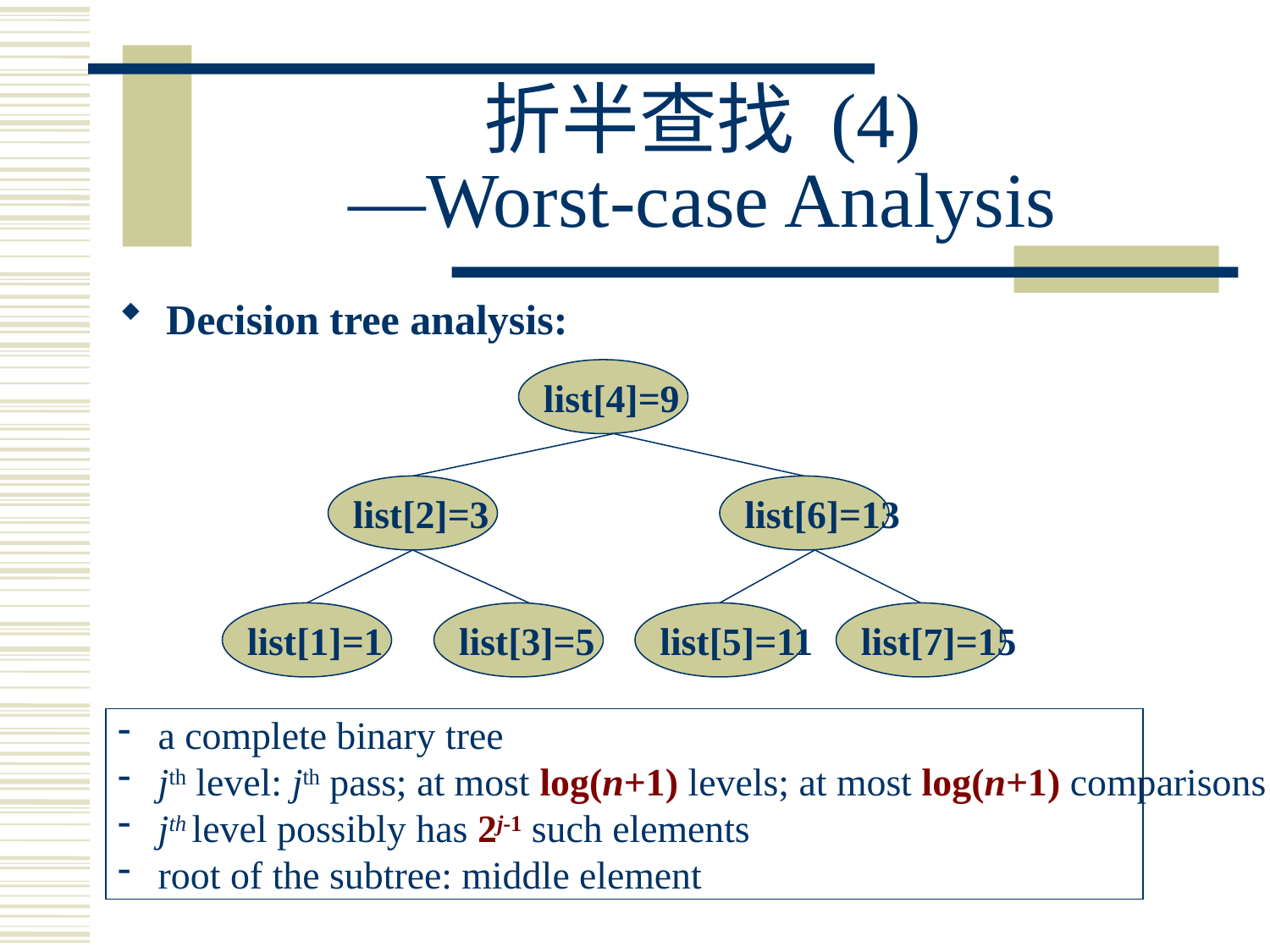

# 折半查找 (4) —Worst-case Analysis
Decision tree analysis:

list[4]=9

list[2]=3
list[6]=13

list[1]=1
list[3]=5
list[5]=11
list[7]=15
 a complete binary tree
 jth level: jth pass; at most log(n+1) levels; at most log(n+1) comparisons
 jth level possibly has 2j-1 such elements
 root of the subtree: middle element